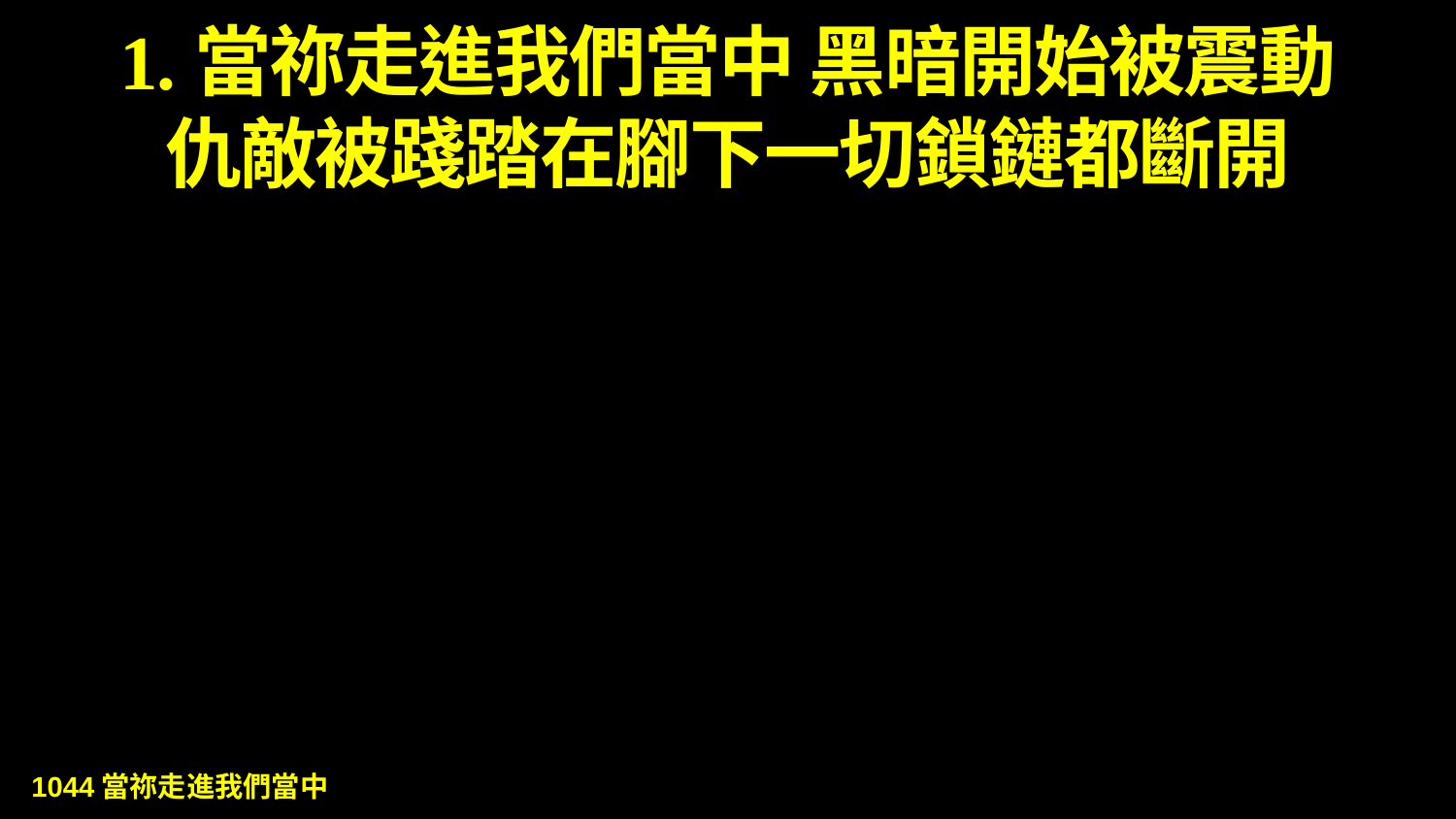

# 1.當祢走進我們當中 黑暗開始被震動 仇敵被踐踏在腳下一切鎖鏈都斷開
1044當祢走進我們當中